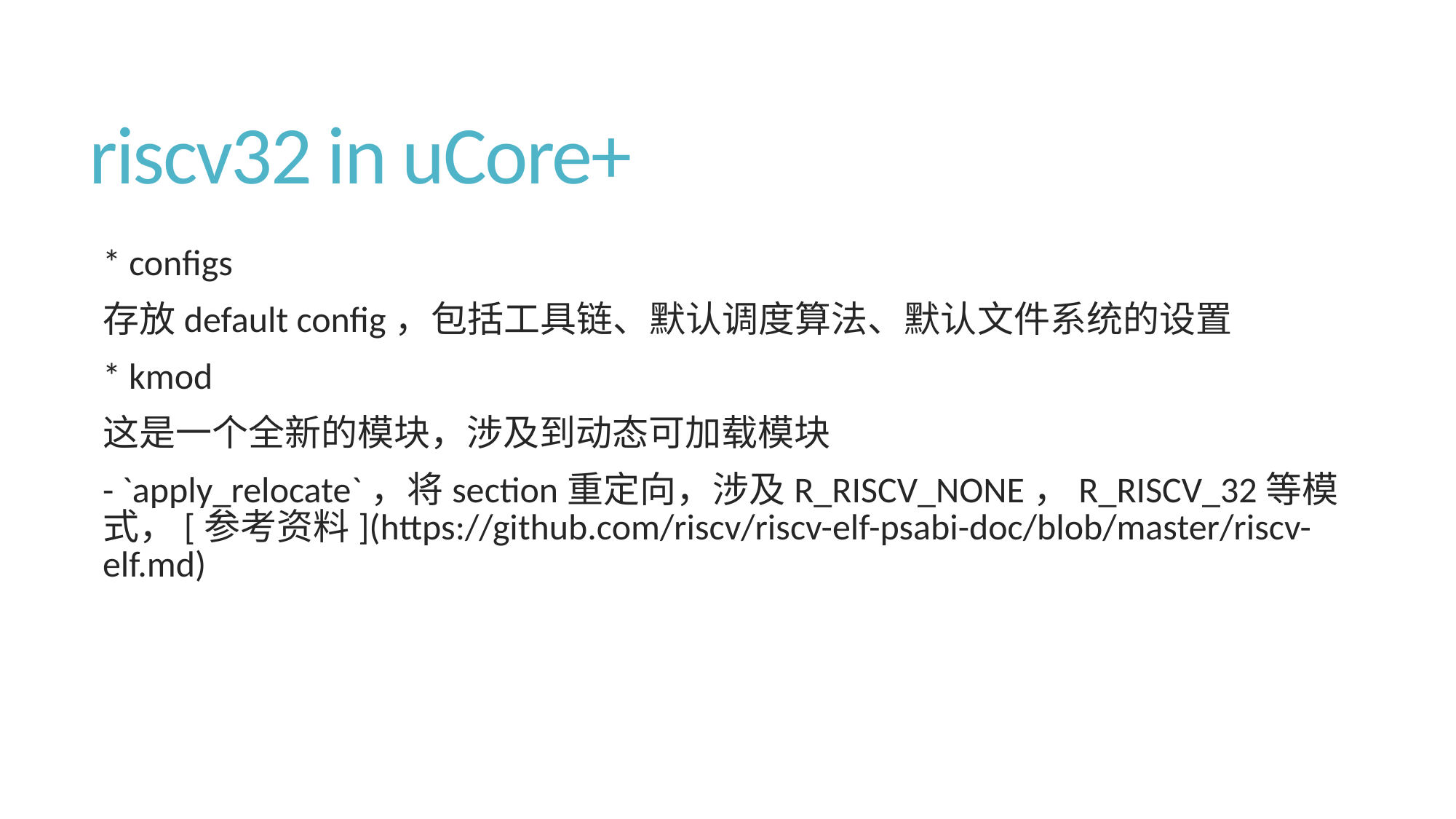

# riscv32 in uCore+
* configs
存放default config，包括工具链、默认调度算法、默认文件系统的设置
* kmod
这是一个全新的模块，涉及到动态可加载模块
- `apply_relocate`，将section重定向，涉及R_RISCV_NONE，R_RISCV_32等模式，[参考资料](https://github.com/riscv/riscv-elf-psabi-doc/blob/master/riscv-elf.md)